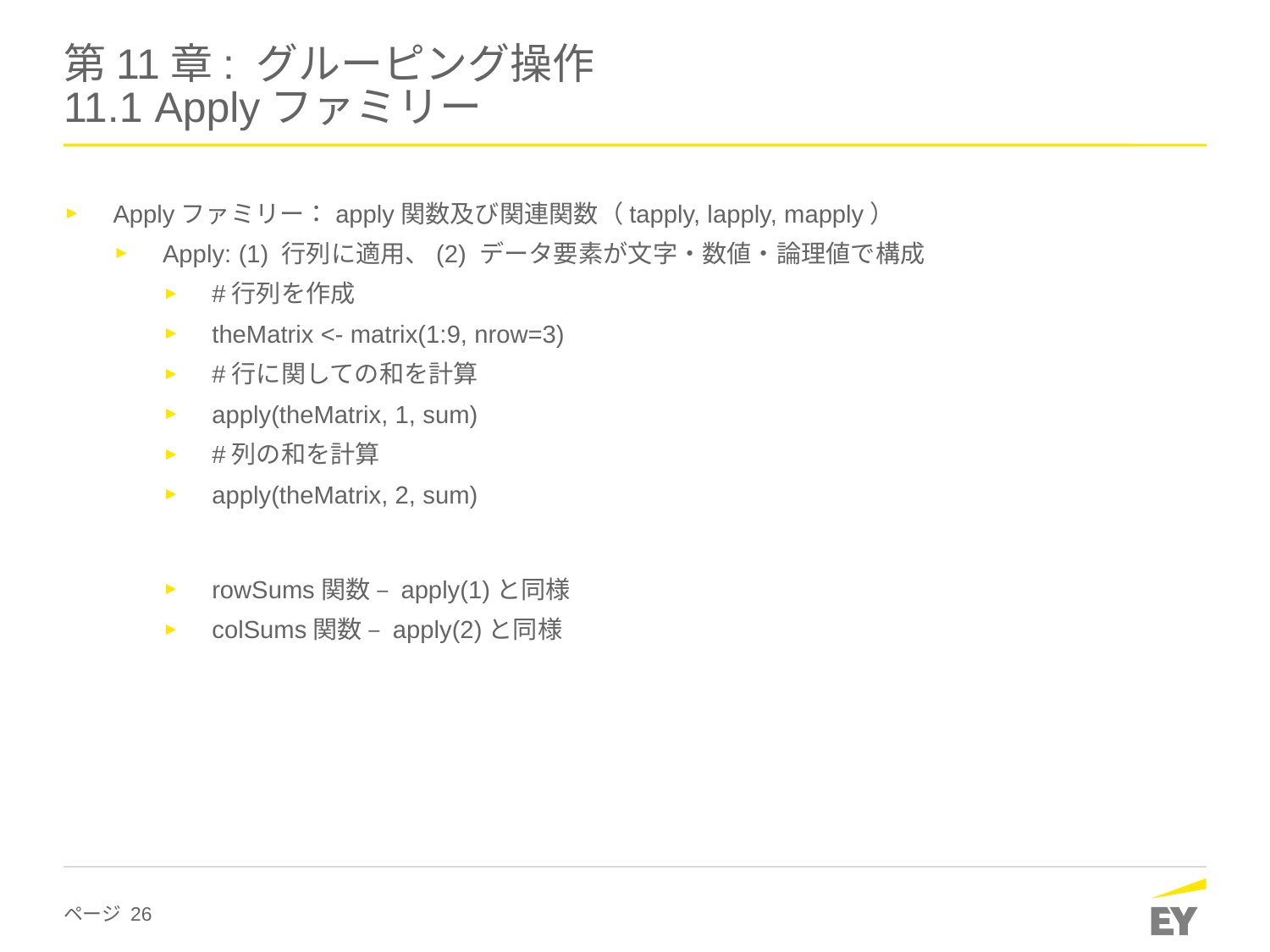

# 第11章: グルーピング操作 11.1 Applyファミリー
Applyファミリー：apply関数及び関連関数（tapply, lapply, mapply）
Apply: (1) 行列に適用、(2) データ要素が文字・数値・論理値で構成
#行列を作成
theMatrix <- matrix(1:9, nrow=3)
#行に関しての和を計算
apply(theMatrix, 1, sum)
#列の和を計算
apply(theMatrix, 2, sum)

rowSums関数 – apply(1)と同様
colSums関数 – apply(2)と同様